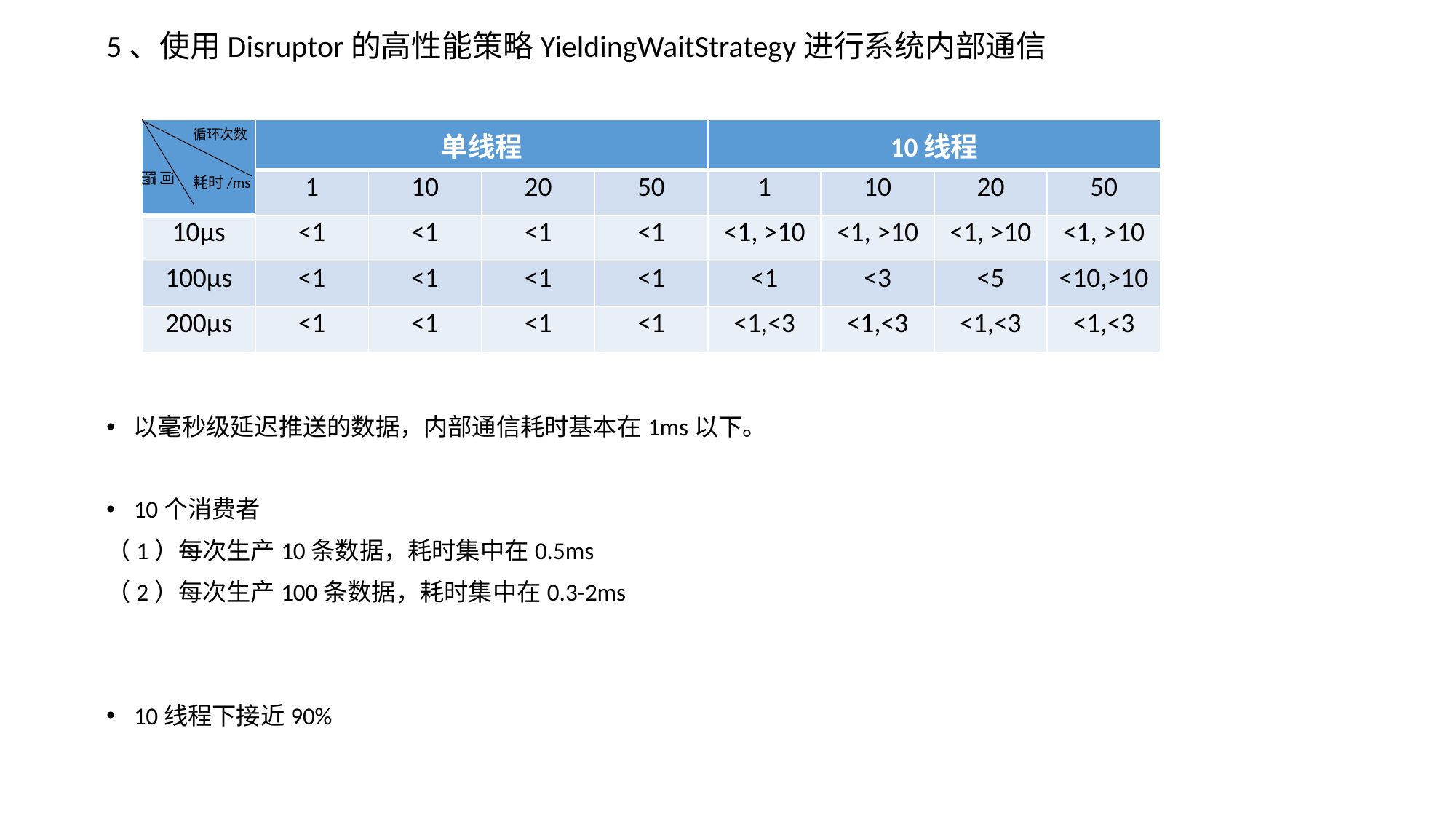

5、使用Disruptor的高性能策略YieldingWaitStrategy进行系统内部通信

以毫秒级延迟推送的数据，内部通信耗时基本在1ms以下。

10个消费者
（1）每次生产10条数据，耗时集中在0.5ms
（2）每次生产100条数据，耗时集中在0.3-2ms

10线程下接近90%
|  | 单线程 |  |  |  | 10线程 |  |  |  |
| --- | --- | --- | --- | --- | --- | --- | --- | --- |
|  | 1 | 10 | 20 | 50 | 1 | 10 | 20 | 50 |
| 10μs | <1 | <1 | <1 | <1 | <1, >10 | <1, >10 | <1, >10 | <1, >10 |
| 100μs | <1 | <1 | <1 | <1 | <1 | <3 | <5 | <10,>10 |
| 200μs | <1 | <1 | <1 | <1 | <1,<3 | <1,<3 | <1,<3 | <1,<3 |
循环次数
间隔
耗时/ms